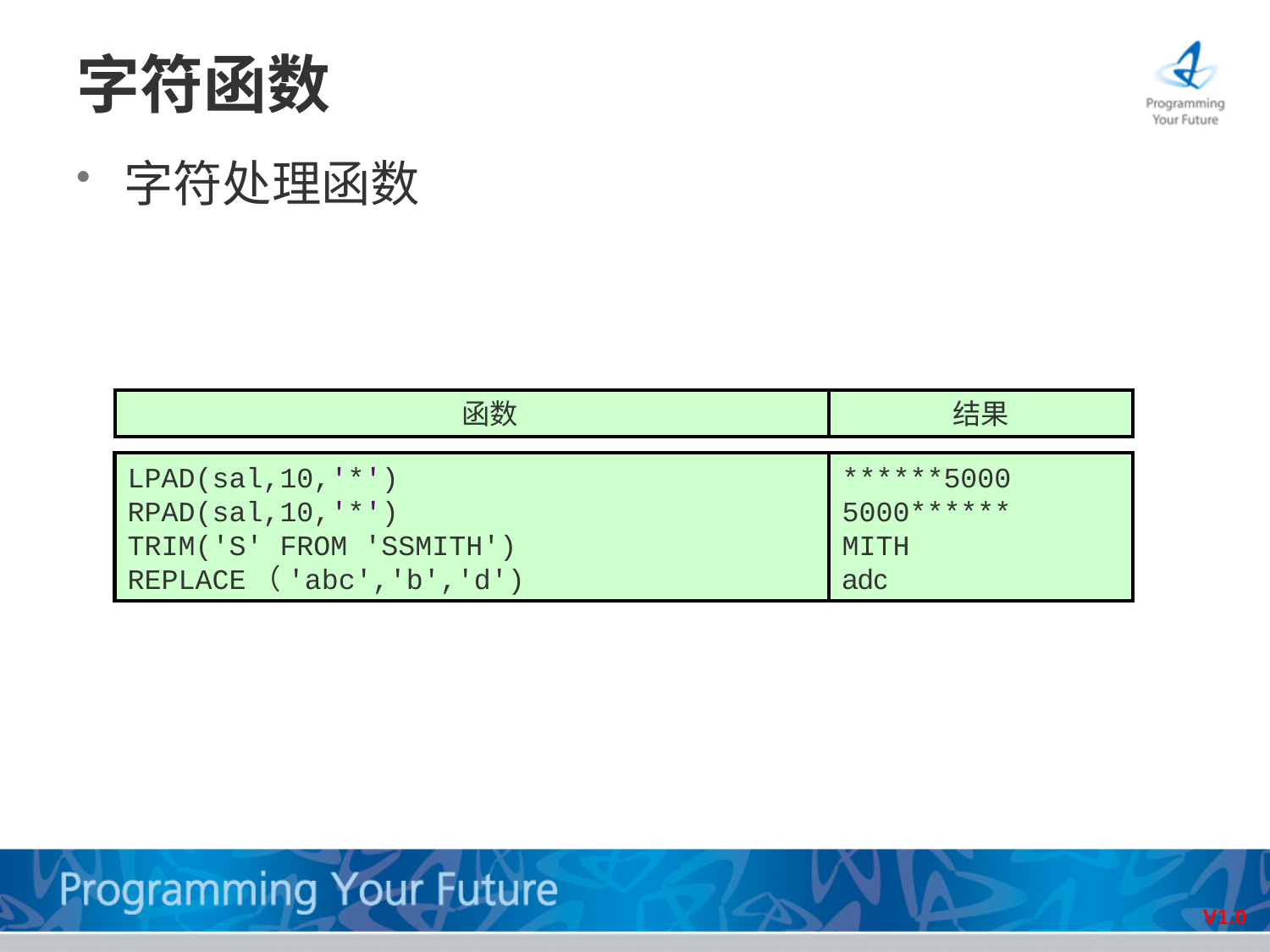

# 字符函数
字符处理函数

函数
结果
LPAD(sal,10,'*')
RPAD(sal,10,'*')
TRIM('S' FROM 'SSMITH')
REPLACE（'abc','b','d')
******5000
5000******
MITH
adc